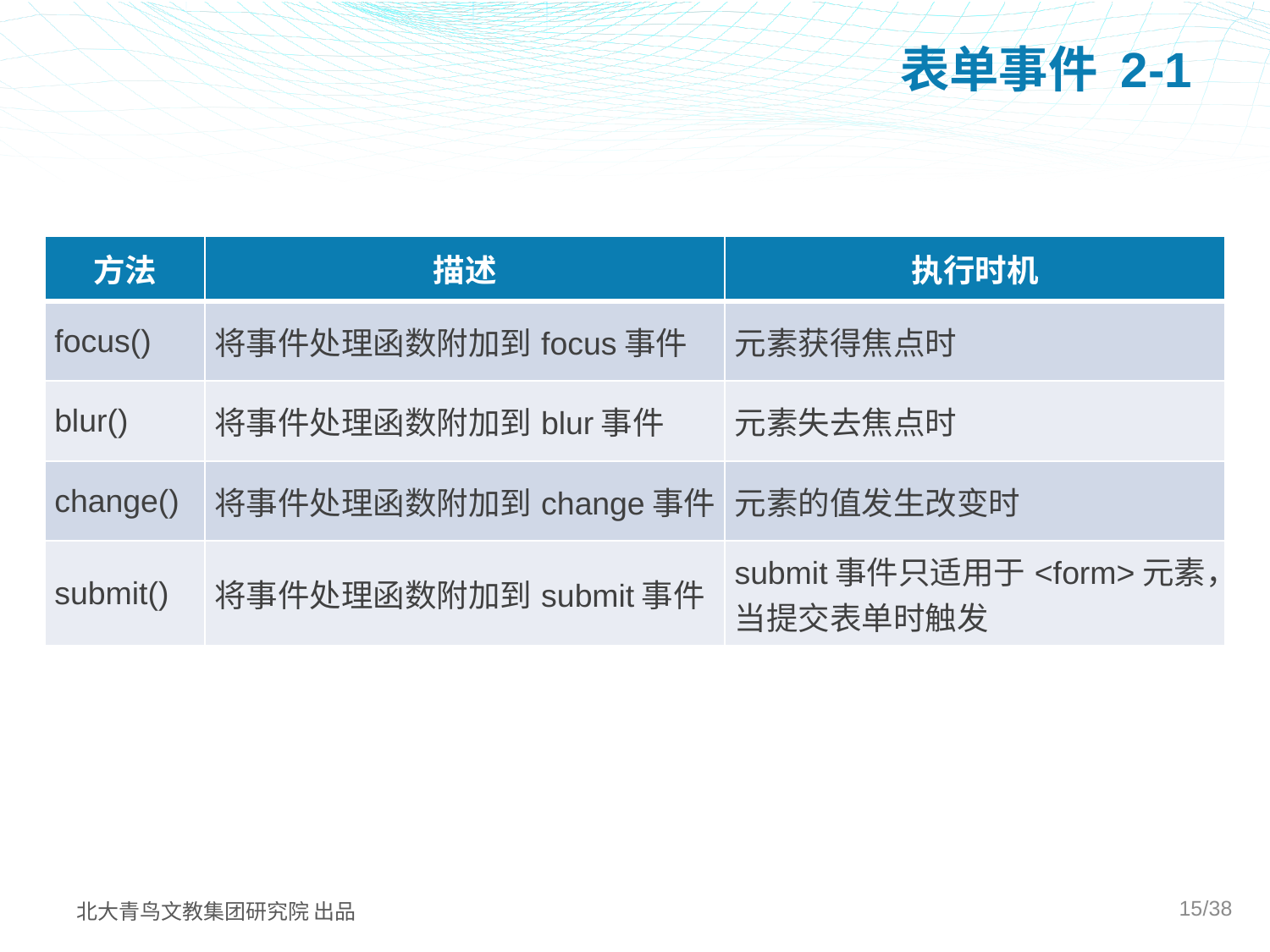

# 表单事件 2-1

| 方法 | 描述 | 执行时机 |
| --- | --- | --- |
| focus() | 将事件处理函数附加到focus事件 | 元素获得焦点时 |
| blur() | 将事件处理函数附加到blur事件 | 元素失去焦点时 |
| change() | 将事件处理函数附加到change事件 | 元素的值发生改变时 |
| submit() | 将事件处理函数附加到submit事件 | submit事件只适用于<form>元素，当提交表单时触发 |
15/38